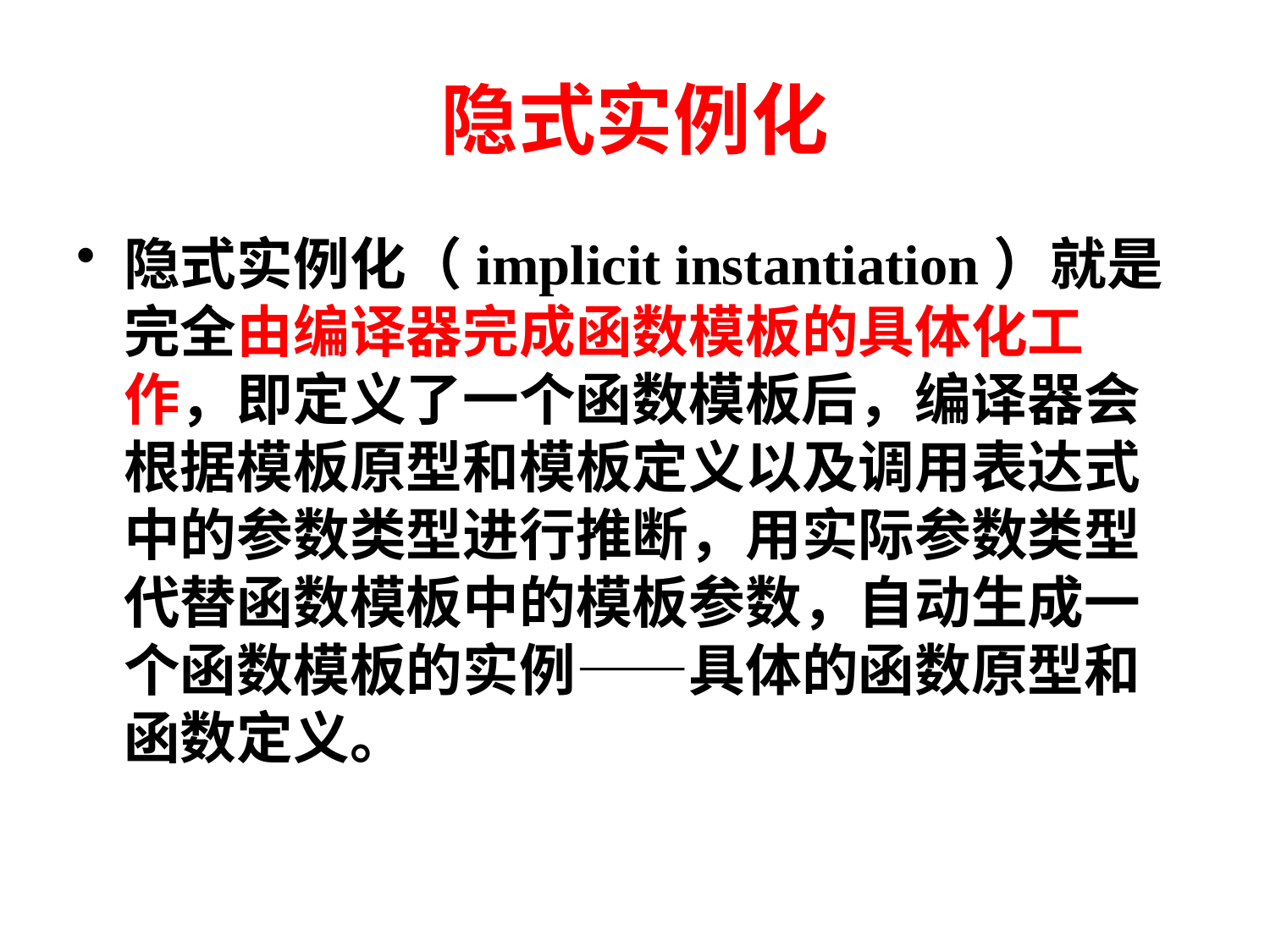

# 隐式实例化
隐式实例化（implicit instantiation）就是完全由编译器完成函数模板的具体化工作，即定义了一个函数模板后，编译器会根据模板原型和模板定义以及调用表达式中的参数类型进行推断，用实际参数类型代替函数模板中的模板参数，自动生成一个函数模板的实例——具体的函数原型和函数定义。